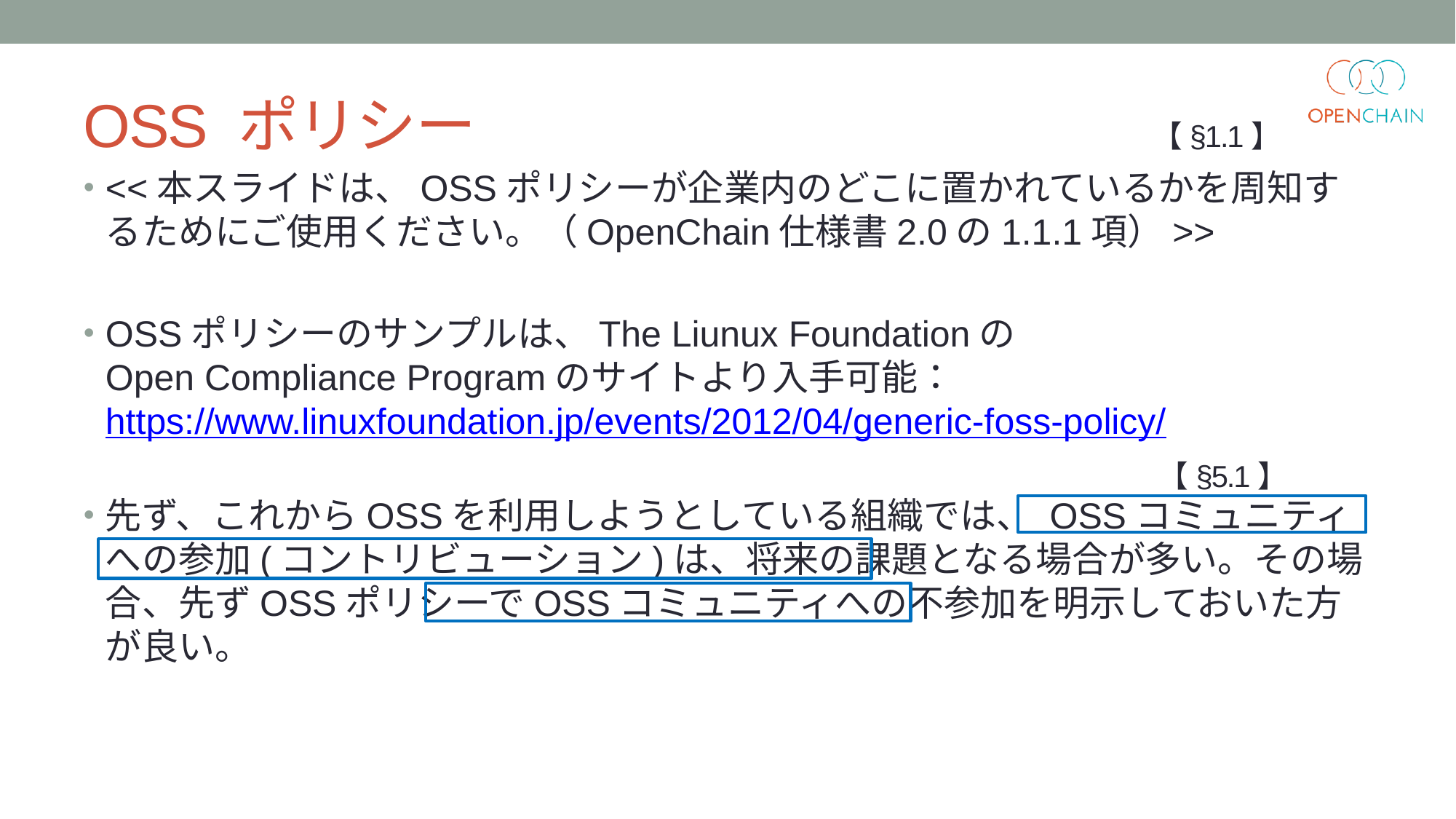

# OSS ポリシー　　　　　　　　　　  　【§1.1】
<<本スライドは、OSSポリシーが企業内のどこに置かれているかを周知するためにご使用ください。（OpenChain仕様書2.0の1.1.1項）>>

OSSポリシーのサンプルは、The Liunux Foundationの
Open Compliance Programのサイトより入手可能：
https://www.linuxfoundation.jp/events/2012/04/generic-foss-policy/
先ず、これからOSSを利用しようとしている組織では、 OSSコミュニティへの参加(コントリビューション)は、将来の課題となる場合が多い。その場合、先ずOSSポリシーでOSSコミュニティへの不参加を明示しておいた方が良い。

【§5.1】